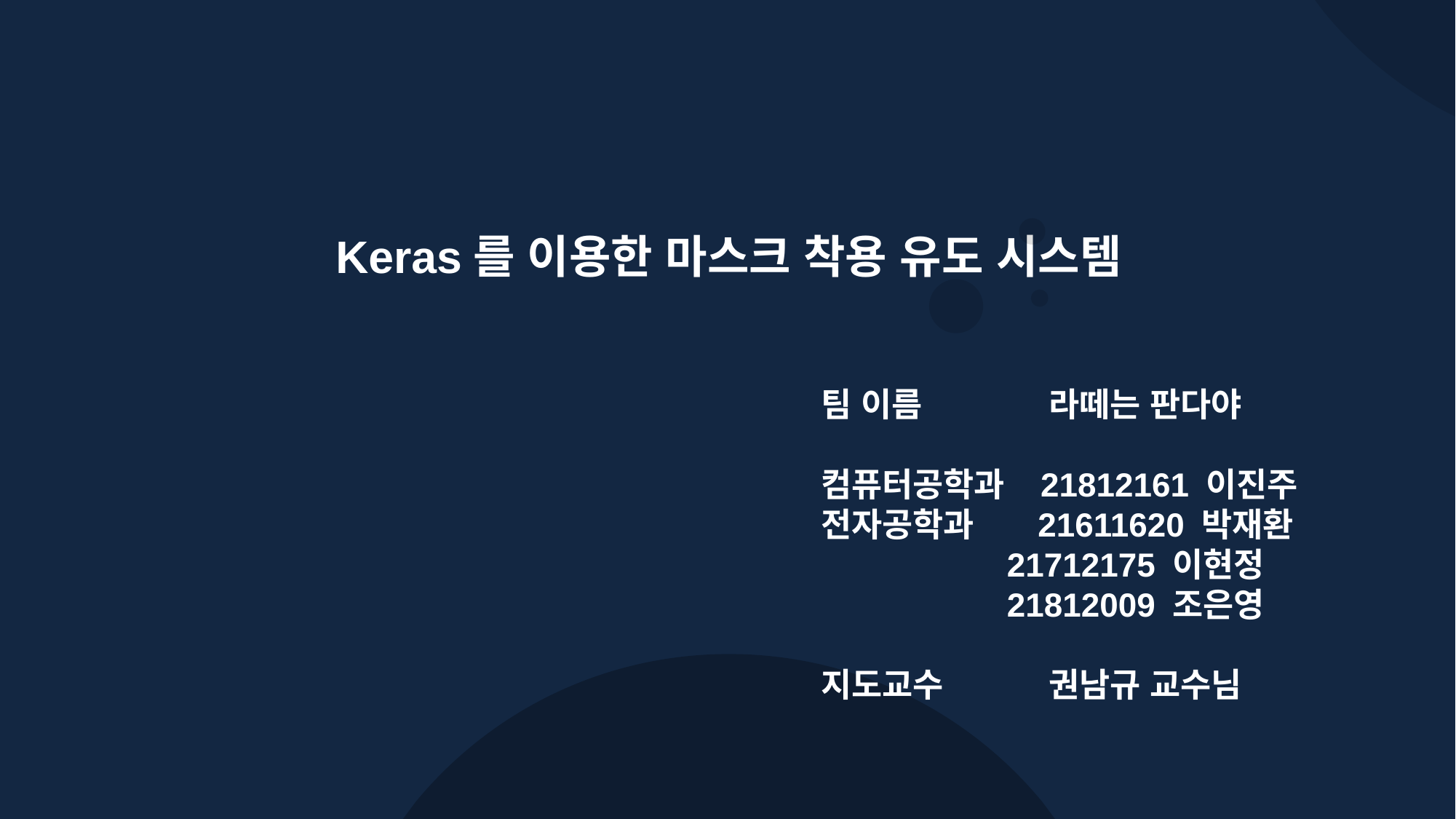

Keras를 이용한 마스크 착용 유도 시스템

팀 이름		 라떼는 판다야

컴퓨터공학과   21812161 이진주
전자공학과      21611620 박재환
                    21712175 이현정
                    21812009 조은영

지도교수	 권남규 교수님